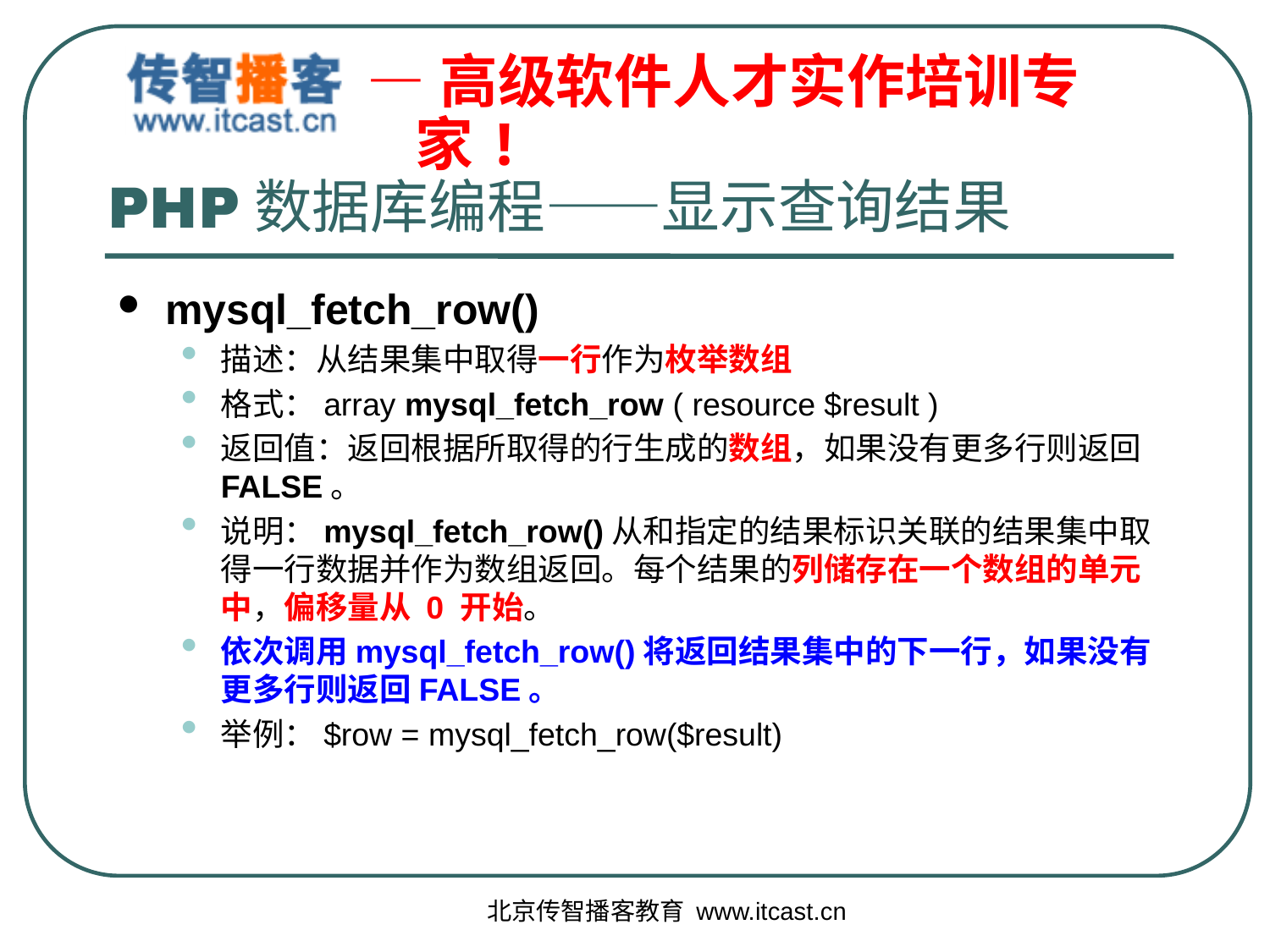

# PHP数据库编程——显示查询结果
mysql_fetch_row()
描述：从结果集中取得一行作为枚举数组
格式：array mysql_fetch_row ( resource $result )
返回值：返回根据所取得的行生成的数组，如果没有更多行则返回 FALSE。
说明：mysql_fetch_row()从和指定的结果标识关联的结果集中取得一行数据并作为数组返回。每个结果的列储存在一个数组的单元中，偏移量从 0 开始。
依次调用mysql_fetch_row()将返回结果集中的下一行，如果没有更多行则返回FALSE。
举例：$row = mysql_fetch_row($result)